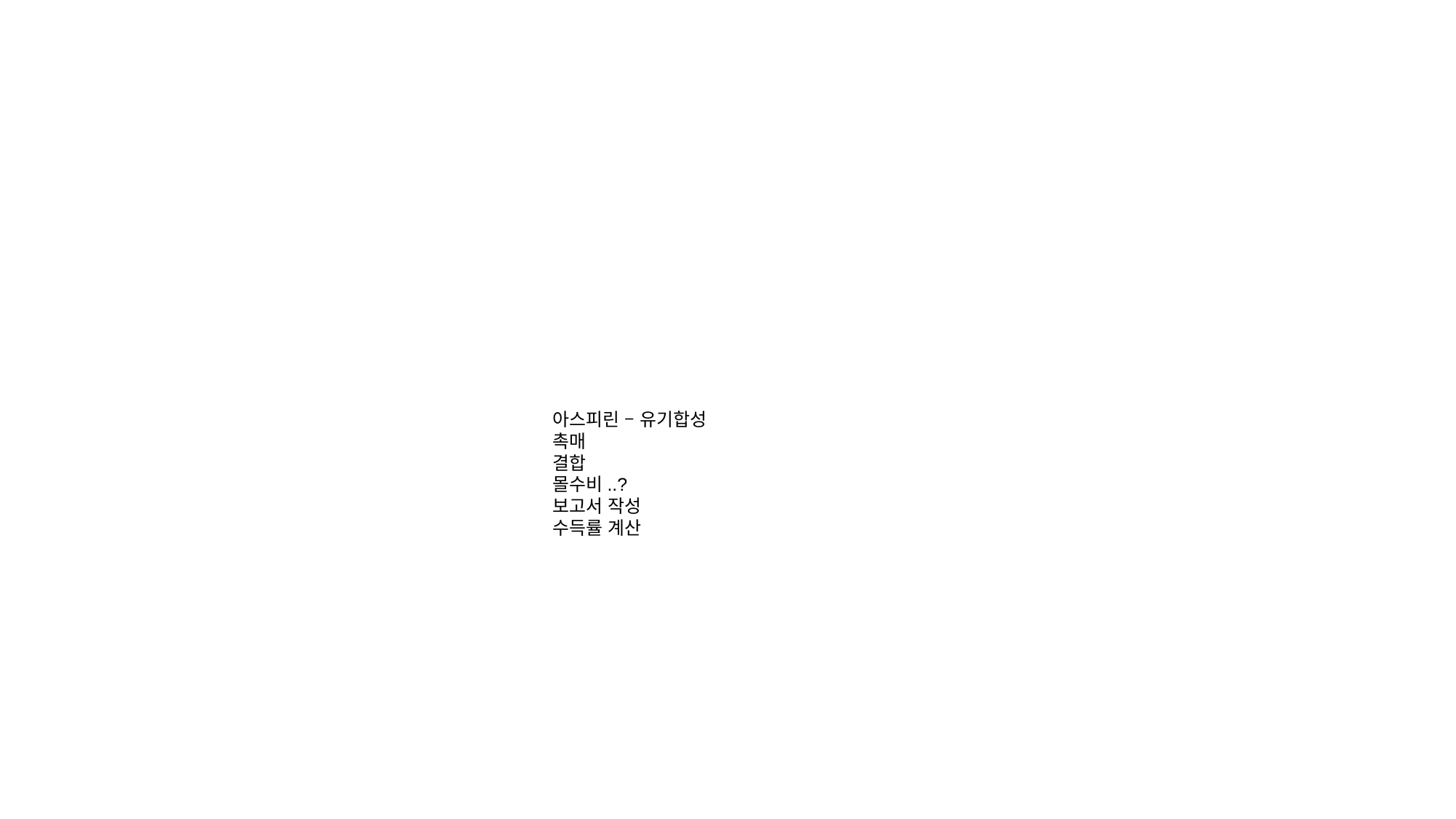

아스피린 – 유기합성
촉매
결합
몰수비..?
보고서 작성
수득률 계산